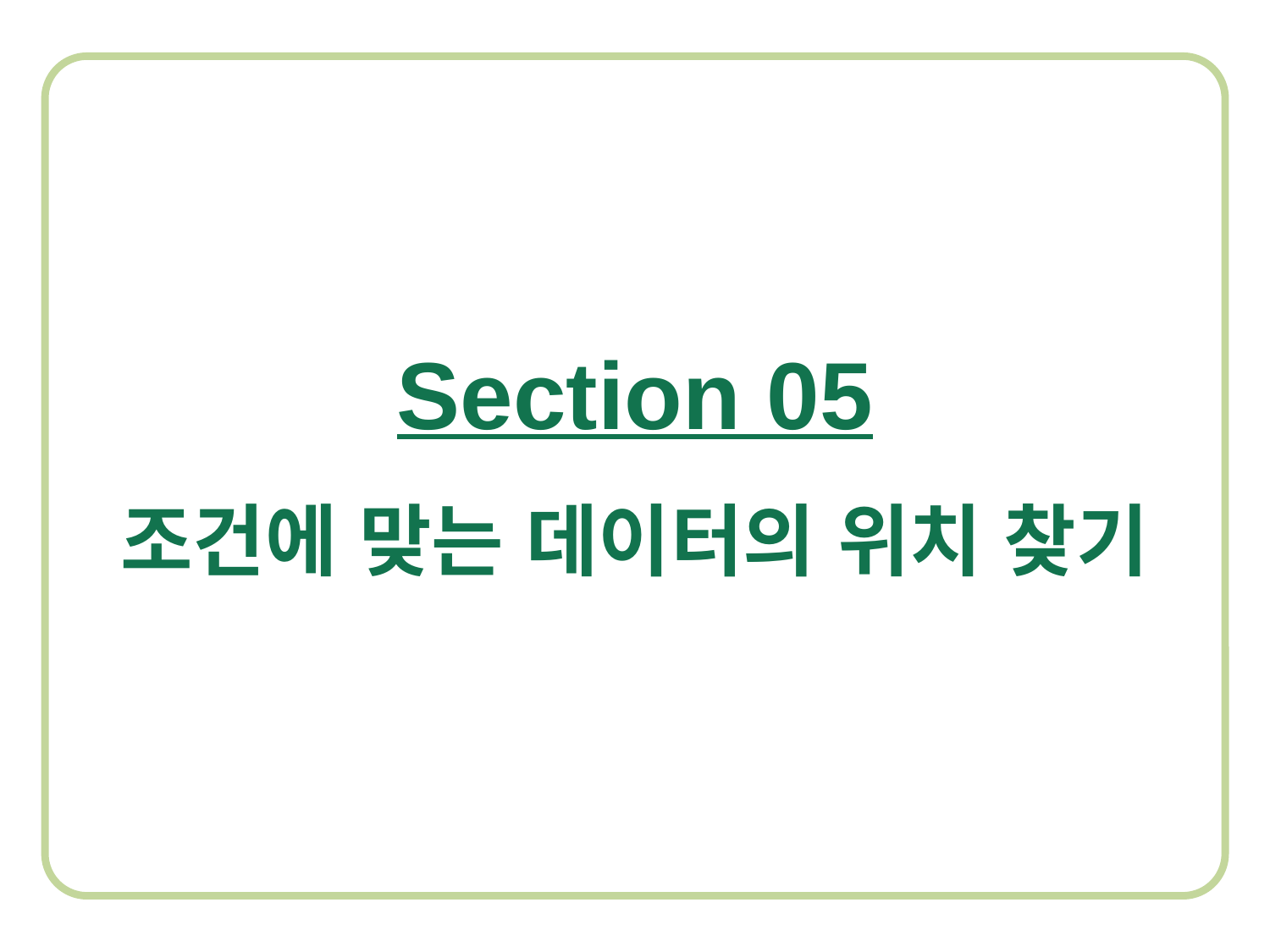

Section 05
조건에 맞는 데이터의 위치 찾기